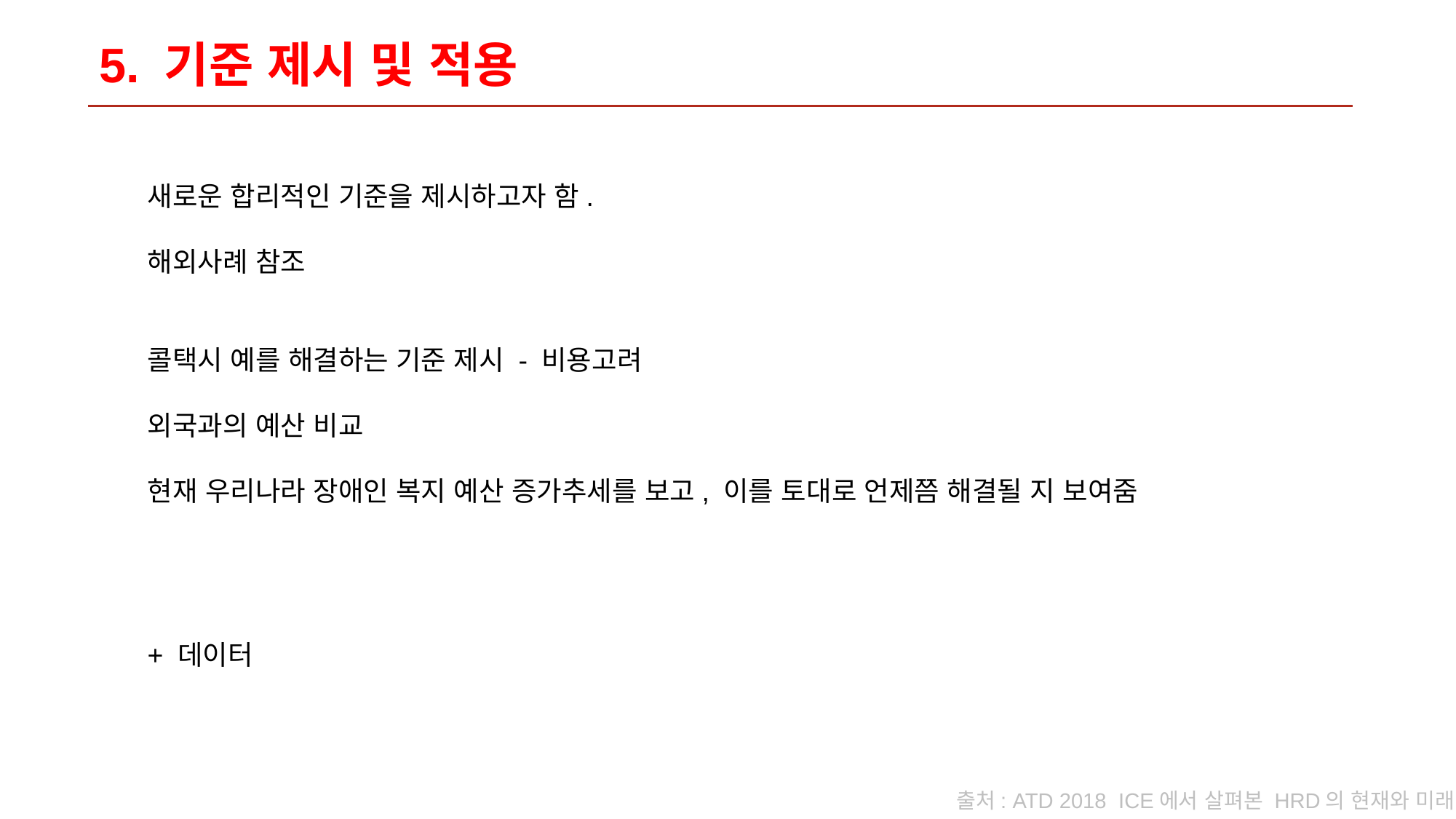

5. 기준 제시 및 적용
목차
새로운 합리적인 기준을 제시하고자 함.

해외사례 참조

콜택시 예를 해결하는 기준 제시 - 비용고려

외국과의 예산 비교

현재 우리나라 장애인 복지 예산 증가추세를 보고, 이를 토대로 언제쯤 해결될 지 보여줌

+ 데이터
출처: ATD 2018  ICE에서 살펴본 HRD의 현재와 미래